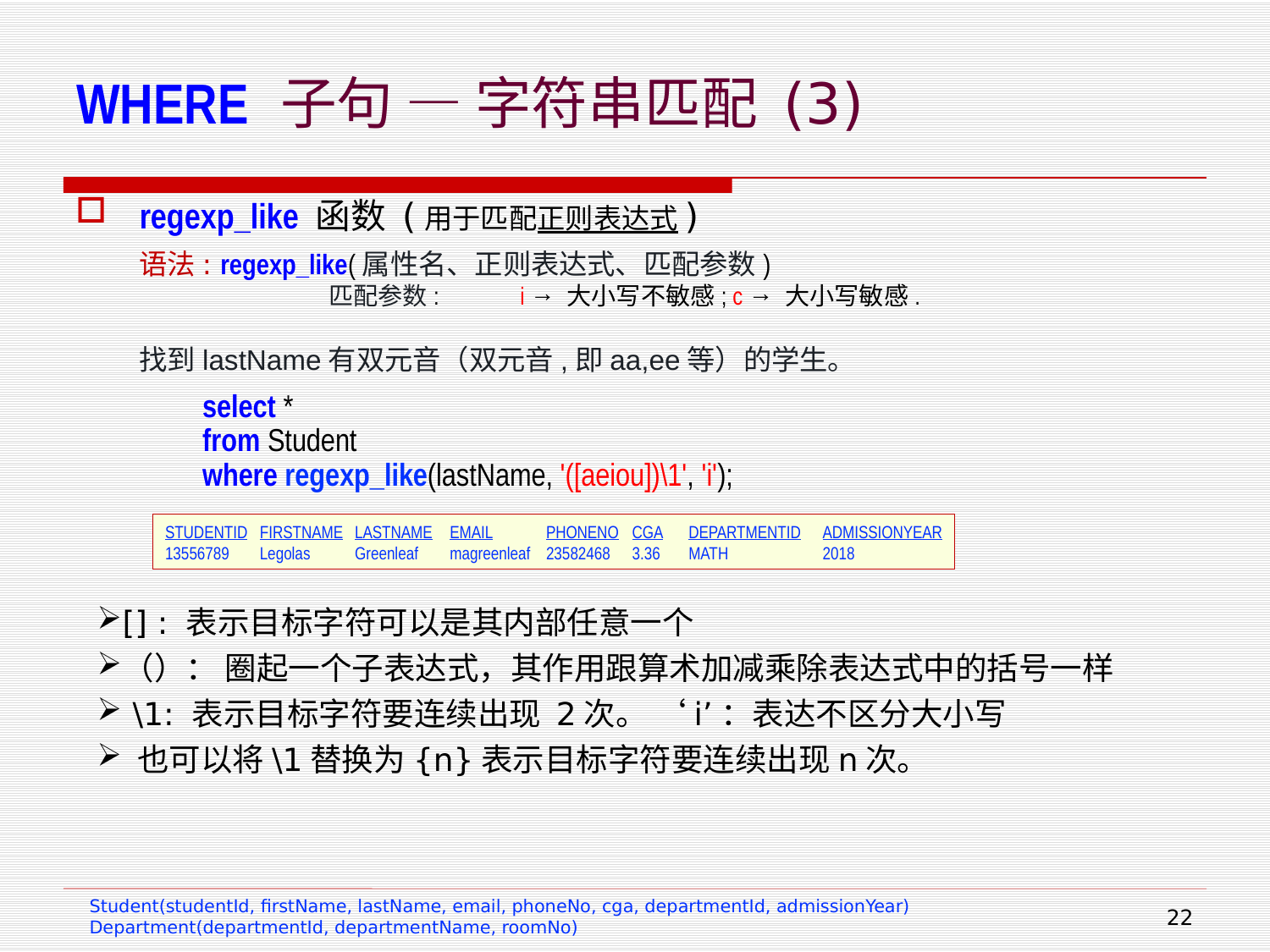

# WHERE 子句 — 字符串匹配 (3)
regexp_like 函数 (用于匹配正则表达式)
语法: regexp_like(属性名、正则表达式、匹配参数)
匹配参数:	i → 大小写不敏感; c → 大小写敏感.
找到lastName有双元音（双元音,即aa,ee等）的学生。
select *
from Student
where regexp_like(lastName, '([aeiou])\1', 'i');
STUDENTID	FIRSTNAME	LASTNAME	EMAIL	PHONENO	CGA	DEPARTMENTID	ADMISSIONYEAR
13556789	Legolas	Greenleaf	magreenleaf	23582468	3.36	MATH	2018
[] : 表示目标字符可以是其内部任意一个
（）： 圈起一个子表达式，其作用跟算术加减乘除表达式中的括号一样
 \1: 表示目标字符要连续出现 2次。 ‘i’：表达不区分大小写
 也可以将\1替换为{n}表示目标字符要连续出现n次。
Student(studentId, firstName, lastName, email, phoneNo, cga, departmentId, admissionYear)
Department(departmentId, departmentName, roomNo)
22